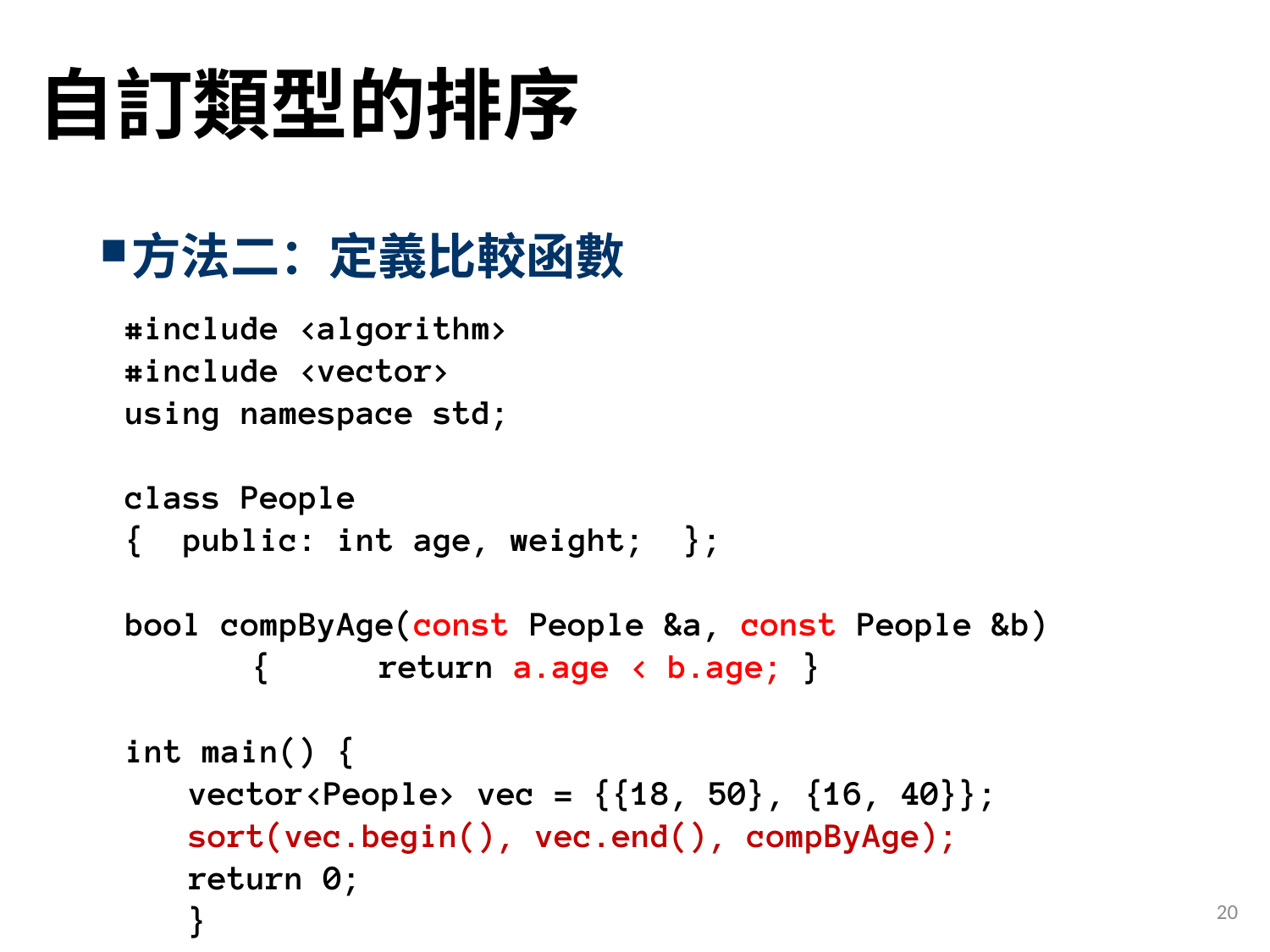

# 自訂類型的排序
方法二：定義比較函數

#include <algorithm>
#include <vector>
using namespace std;

class People
{  public: int age, weight;  };

bool compByAge(const People &a, const People &b)
	{	return a.age < b.age; }

int main() {
vector<People> vec = {{18, 50}, {16, 40}};
sort(vec.begin(), vec.end(), compByAge);
return 0;
}
20